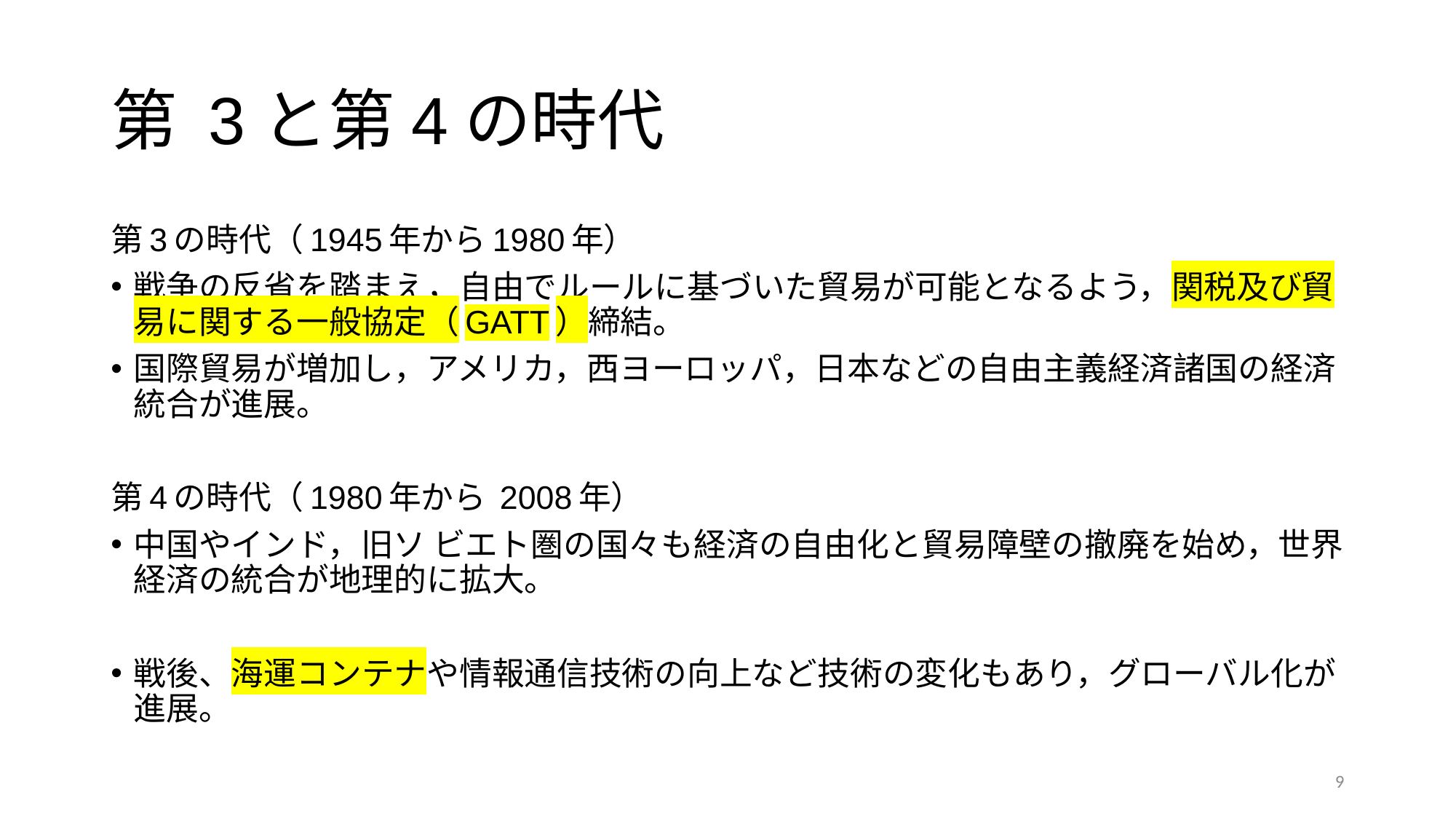

# 第 3と第4の時代
第3の時代（1945年から1980年）
戦争の反省を踏まえ，自由でルールに基づいた貿易が可能となるよう，関税及び貿易に関する一般協定（GATT）締結。
国際貿易が増加し，アメリカ，西ヨーロッパ，日本などの自由主義経済諸国の経済統合が進展。

第4の時代（1980年から 2008年）
中国やインド，旧ソ ビエト圏の国々も経済の自由化と貿易障壁の撤廃を始め，世界経済の統合が地理的に拡大。

戦後、海運コンテナや情報通信技術の向上など技術の変化もあり，グローバル化が進展。
9